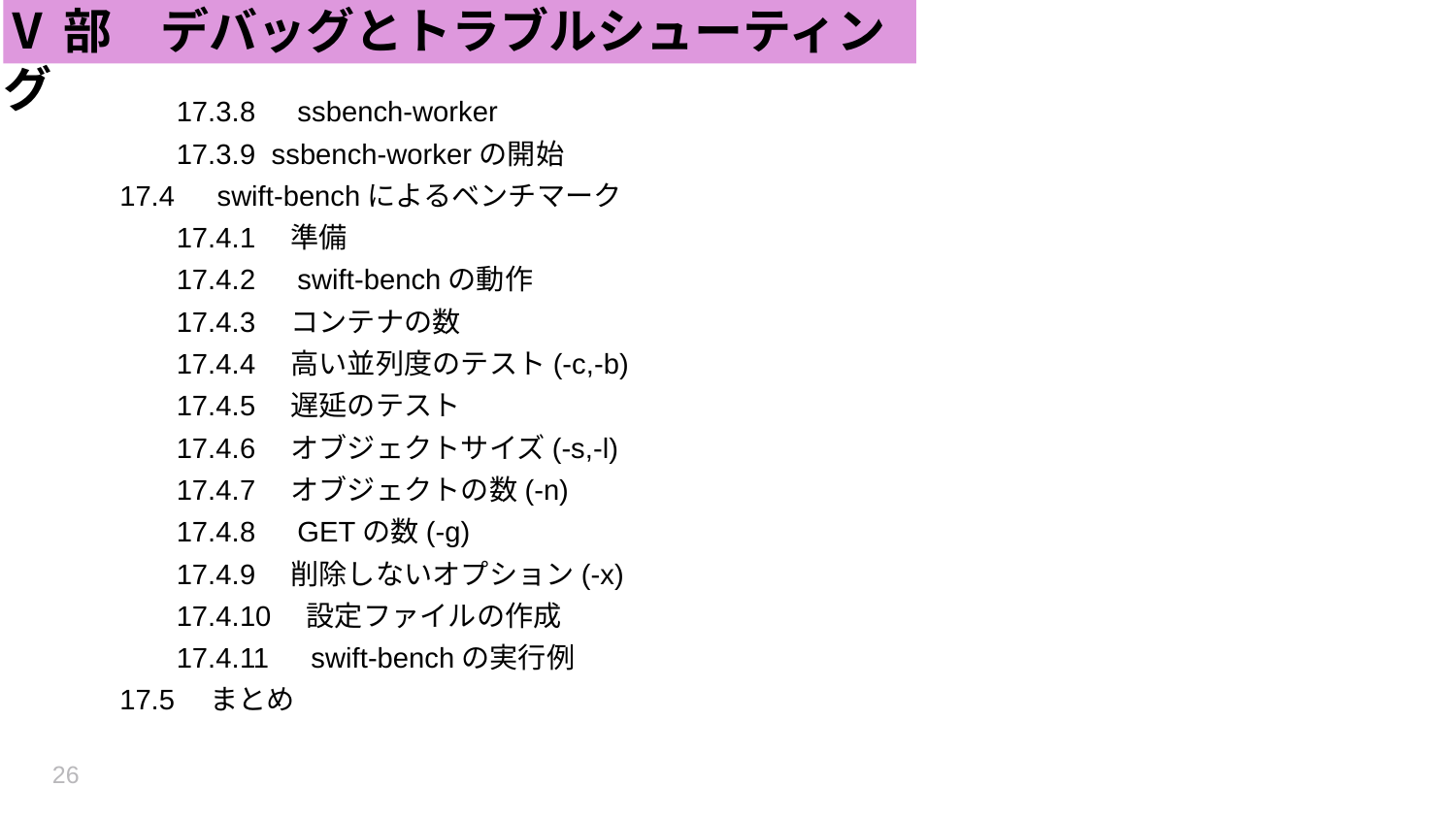

# Ⅴ部　デバッグとトラブルシューティング

　　　　17.3.8　ssbench-worker
　　　　17.3.9  ssbench-workerの開始
　　17.4　swift-benchによるベンチマーク
　　　　17.4.1　準備
　　　　17.4.2　swift-benchの動作
　　　　17.4.3　コンテナの数
　　　　17.4.4　高い並列度のテスト(-c,-b)
　　　　17.4.5　遅延のテスト
　　　　17.4.6　オブジェクトサイズ(-s,-l)
　　　　17.4.7　オブジェクトの数(-n)
　　　　17.4.8　GETの数(-g)
　　　　17.4.9　削除しないオプション(-x)
　　　　17.4.10　設定ファイルの作成
　　　　17.4.11　swift-benchの実行例
　　17.5　まとめ